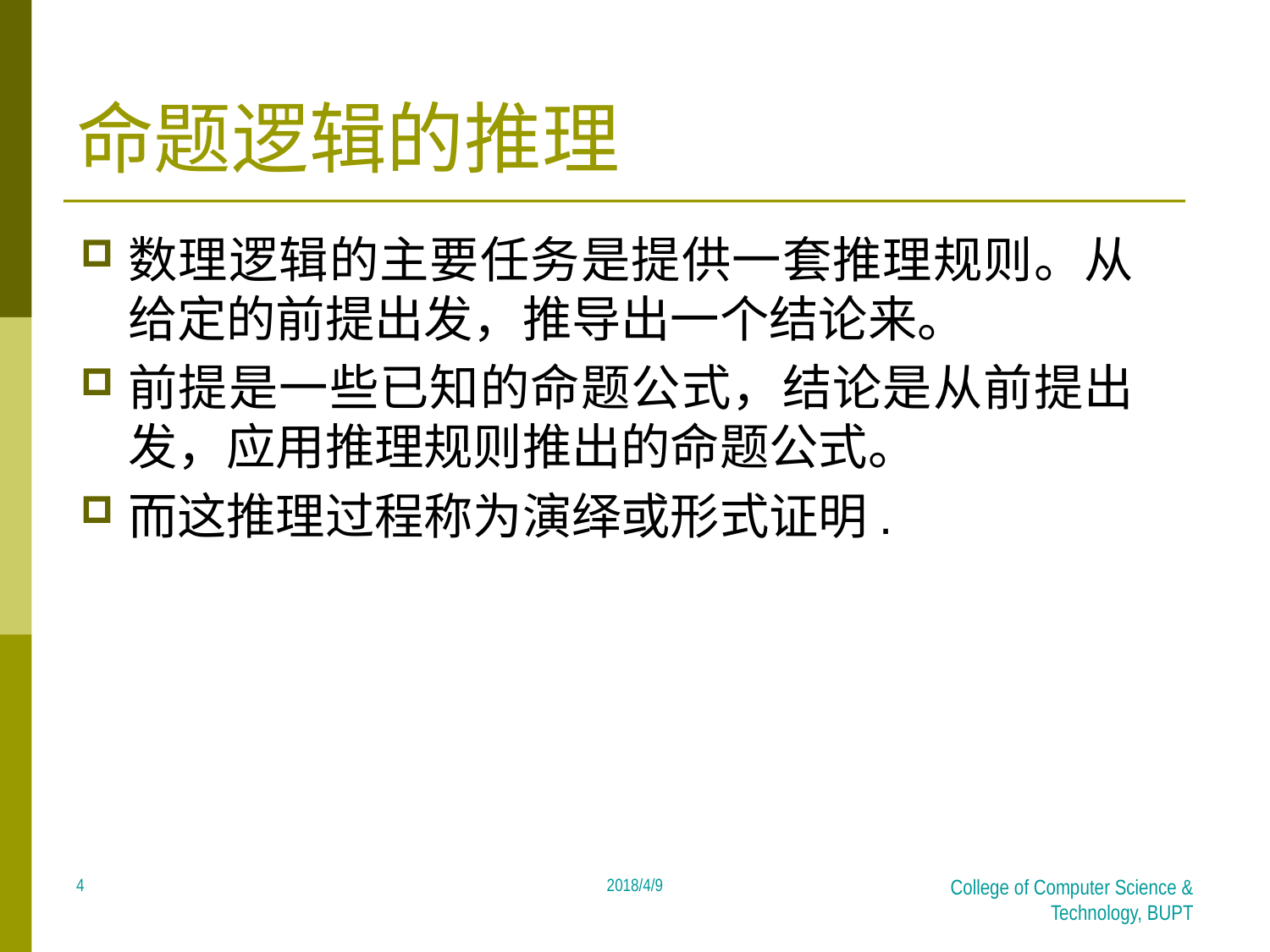

# 命题逻辑的推理
数理逻辑的主要任务是提供一套推理规则。从给定的前提出发，推导出一个结论来。
前提是一些已知的命题公式，结论是从前提出发，应用推理规则推出的命题公式。
而这推理过程称为演绎或形式证明.

4
2018/4/9
College of Computer Science & Technology, BUPT